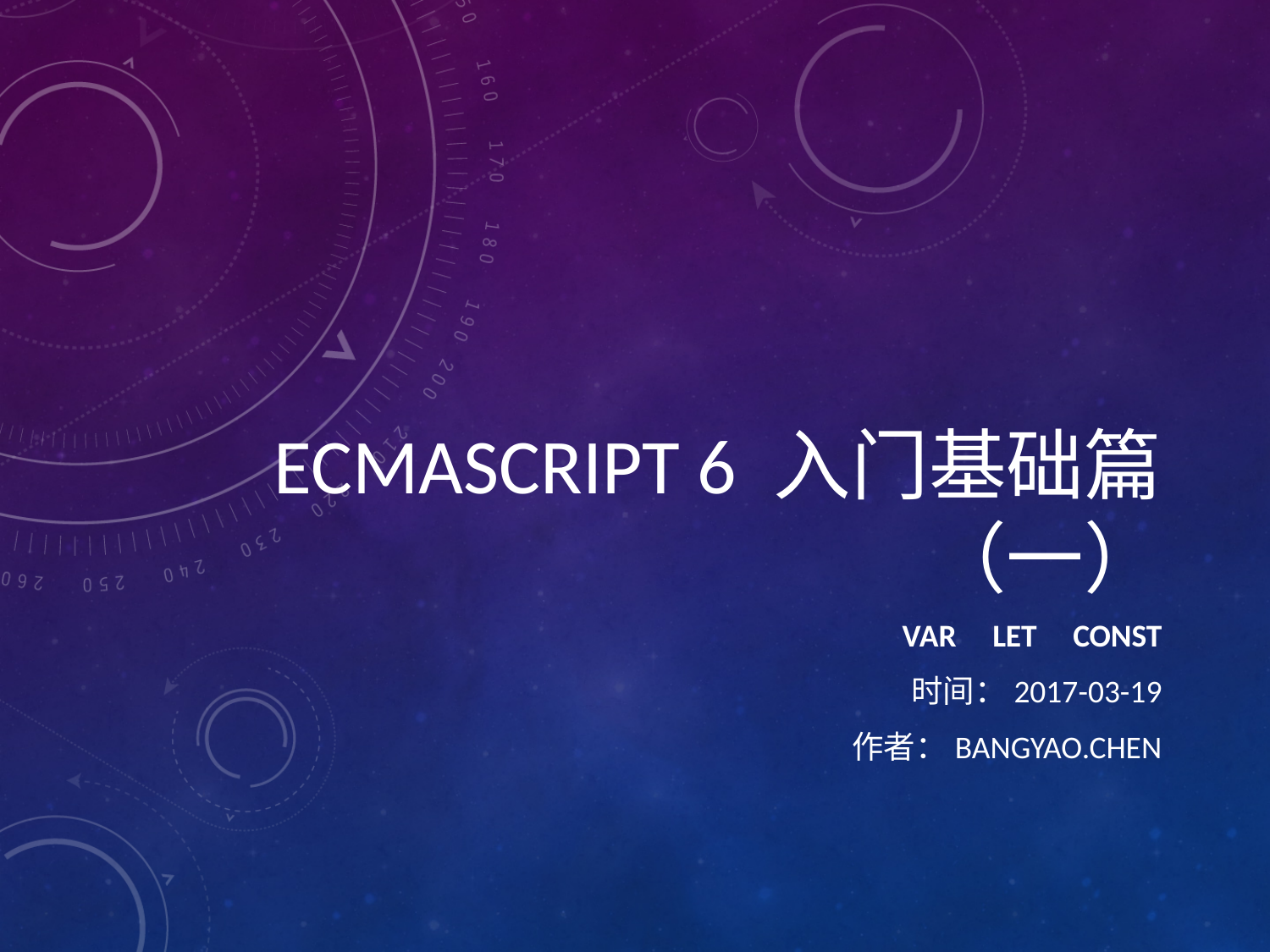

# ECMAScript 6 入门基础篇（一）
Var     Let     const
时间：2017-03-19
作者：BANGYAO.CHEN